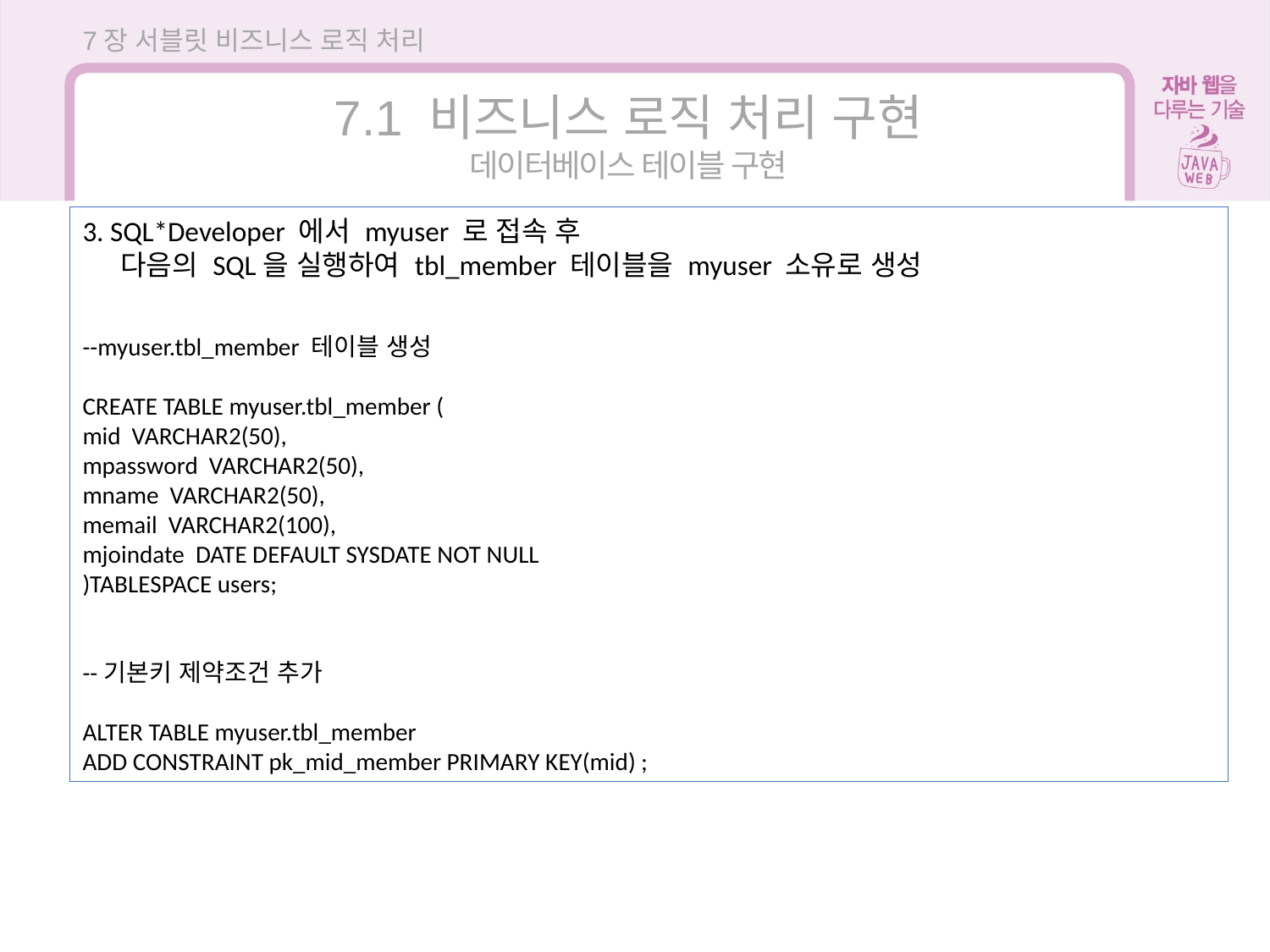

7장 서블릿 비즈니스 로직 처리
7.1 비즈니스 로직 처리 구현
데이터베이스 테이블 구현
3. SQL*Developer 에서 myuser 로 접속 후
    다음의 SQL을 실행하여 tbl_member 테이블을 myuser 소유로 생성

--myuser.tbl_member 테이블 생성

CREATE TABLE myuser.tbl_member (
mid  VARCHAR2(50),
mpassword  VARCHAR2(50),
mname  VARCHAR2(50),
memail  VARCHAR2(100),
mjoindate  DATE DEFAULT SYSDATE NOT NULL
)TABLESPACE users;

--기본키 제약조건 추가

ALTER TABLE myuser.tbl_member
ADD CONSTRAINT pk_mid_member PRIMARY KEY(mid) ;